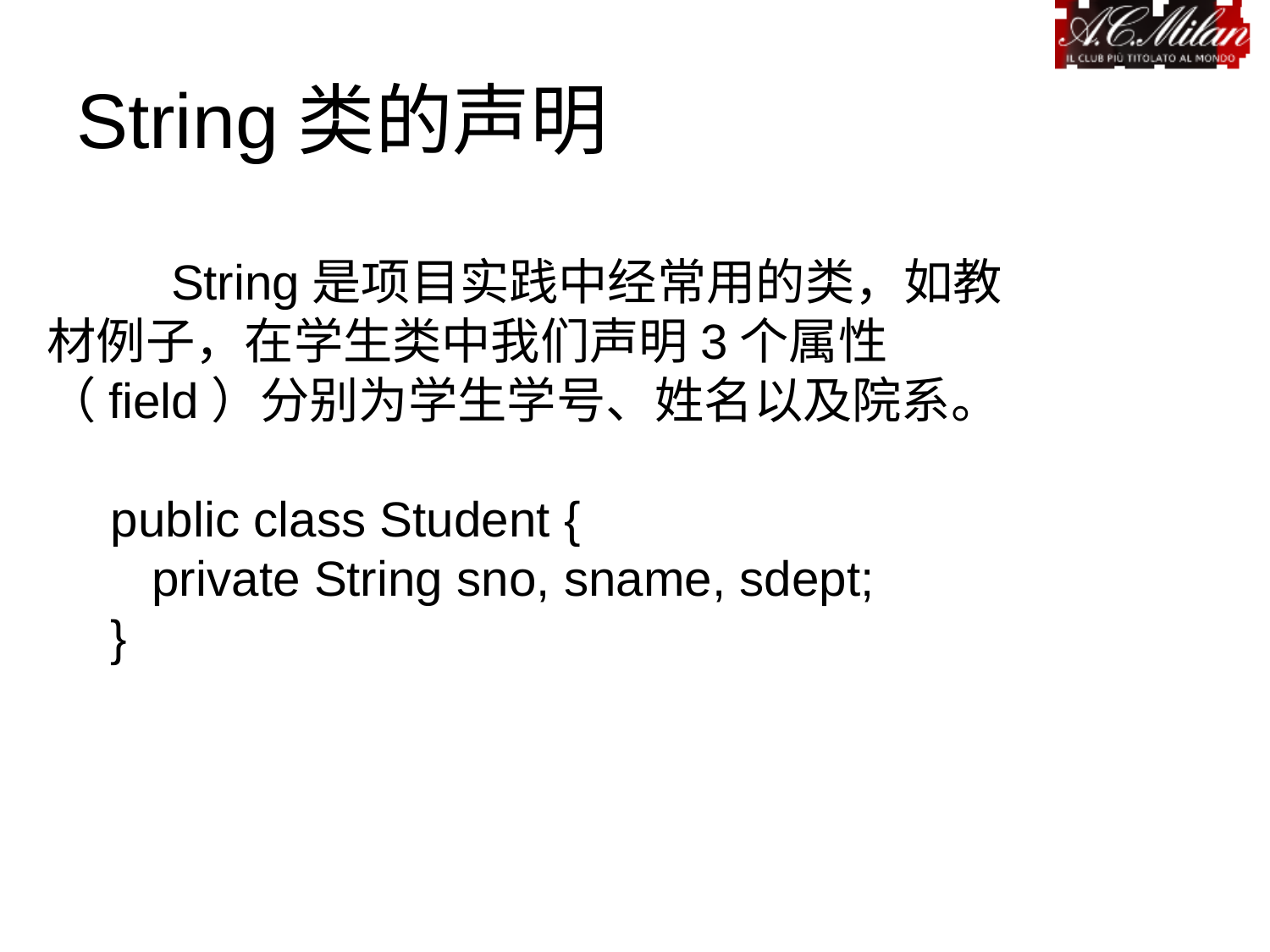

String类的声明

         String是项目实践中经常用的类，如教材例子，在学生类中我们声明3个属性（field）分别为学生学号、姓名以及院系。

public class Student {
   private String sno, sname, sdept;
}